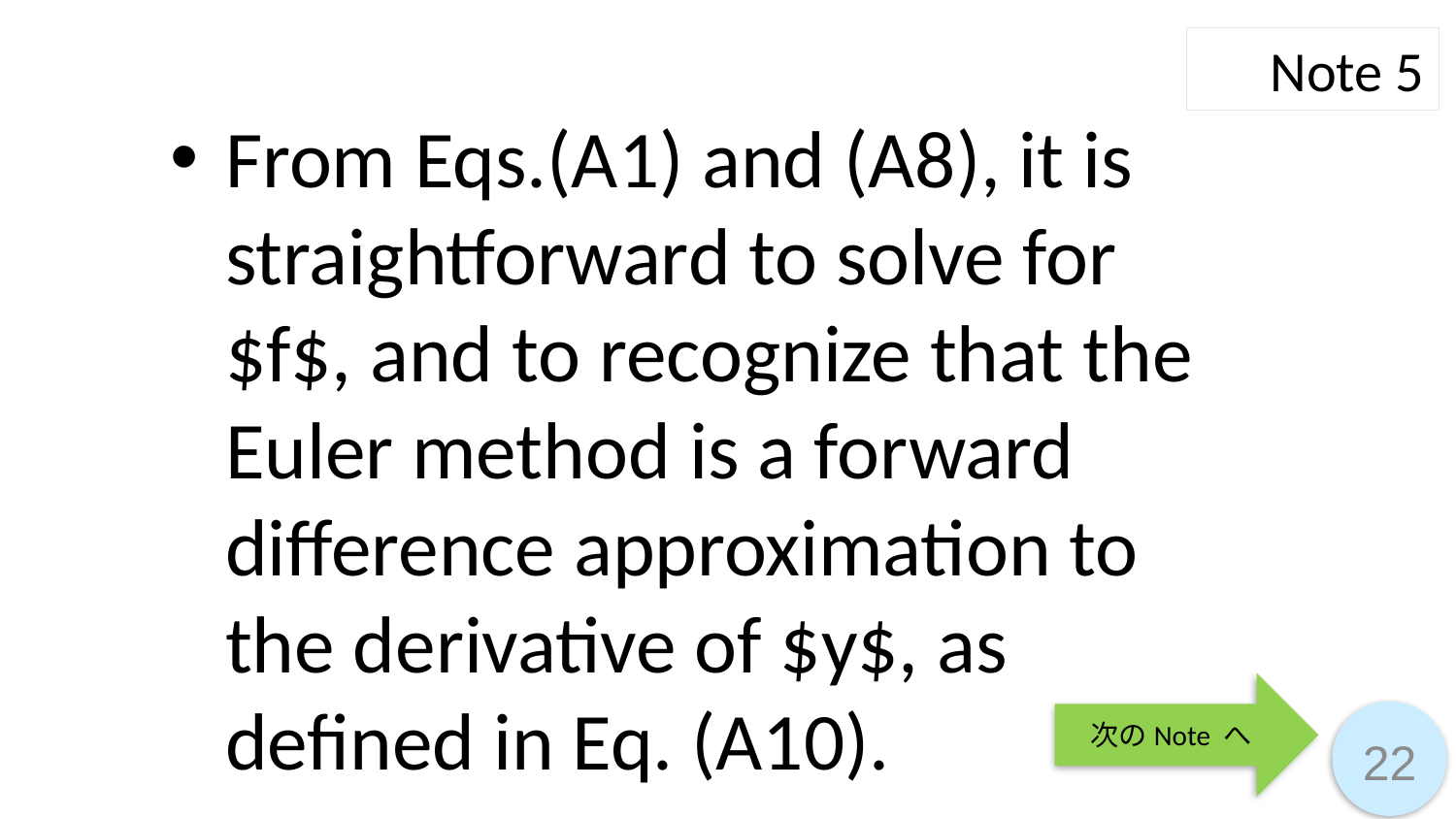

Note 5
From Eqs.(A1) and (A8), it is straightforward to solve for $f$, and to recognize that the Euler method is a forward difference approximation to the derivative of $y$, as defined in Eq. (A10).
次のNote へ
22